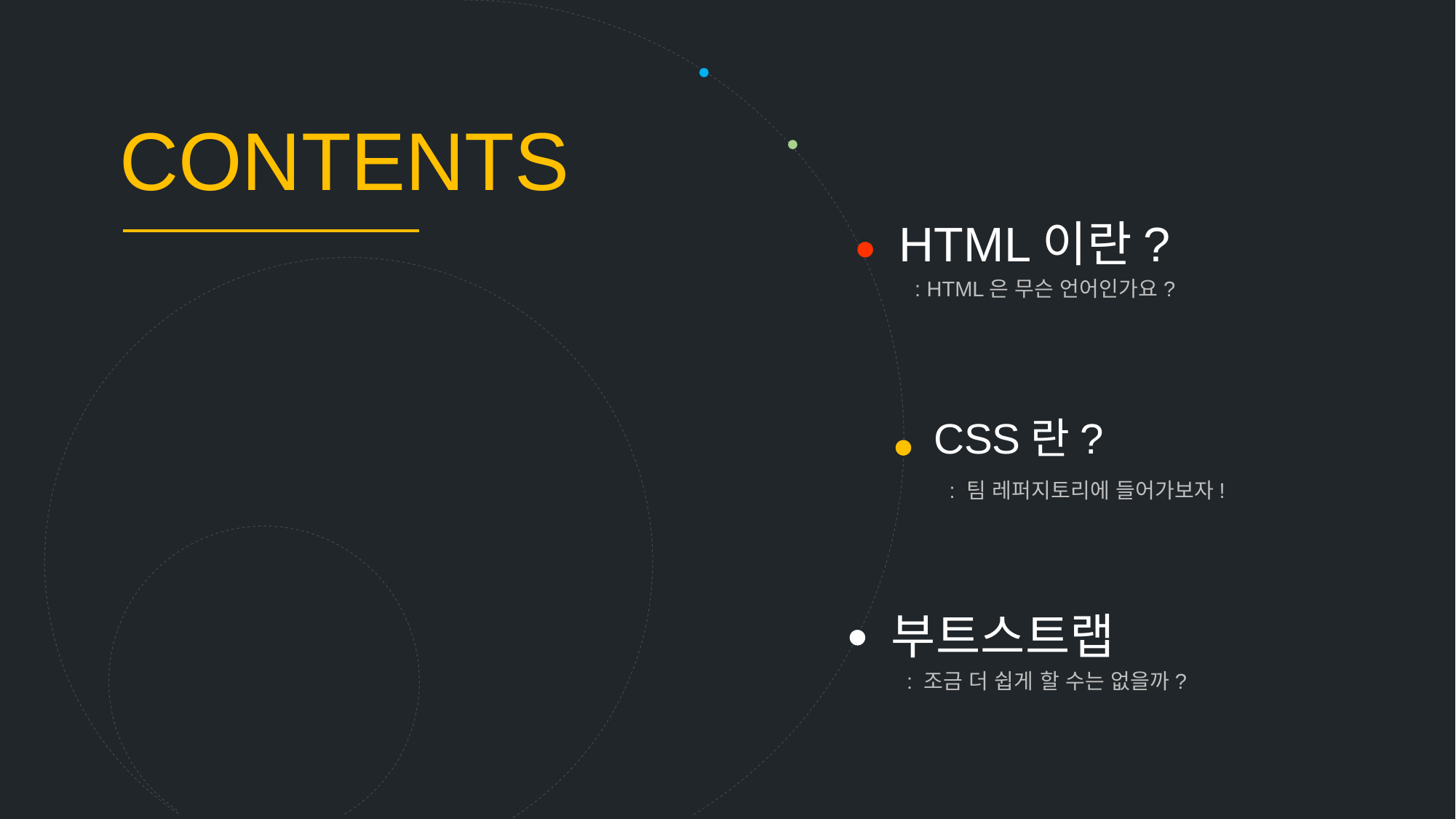

CONTENTS

HTML이란?

: HTML은 무슨 언어인가요?
CSS란?

: 팀 레퍼지토리에 들어가보자!

부트스트랩

: 조금 더 쉽게 할 수는 없을까?